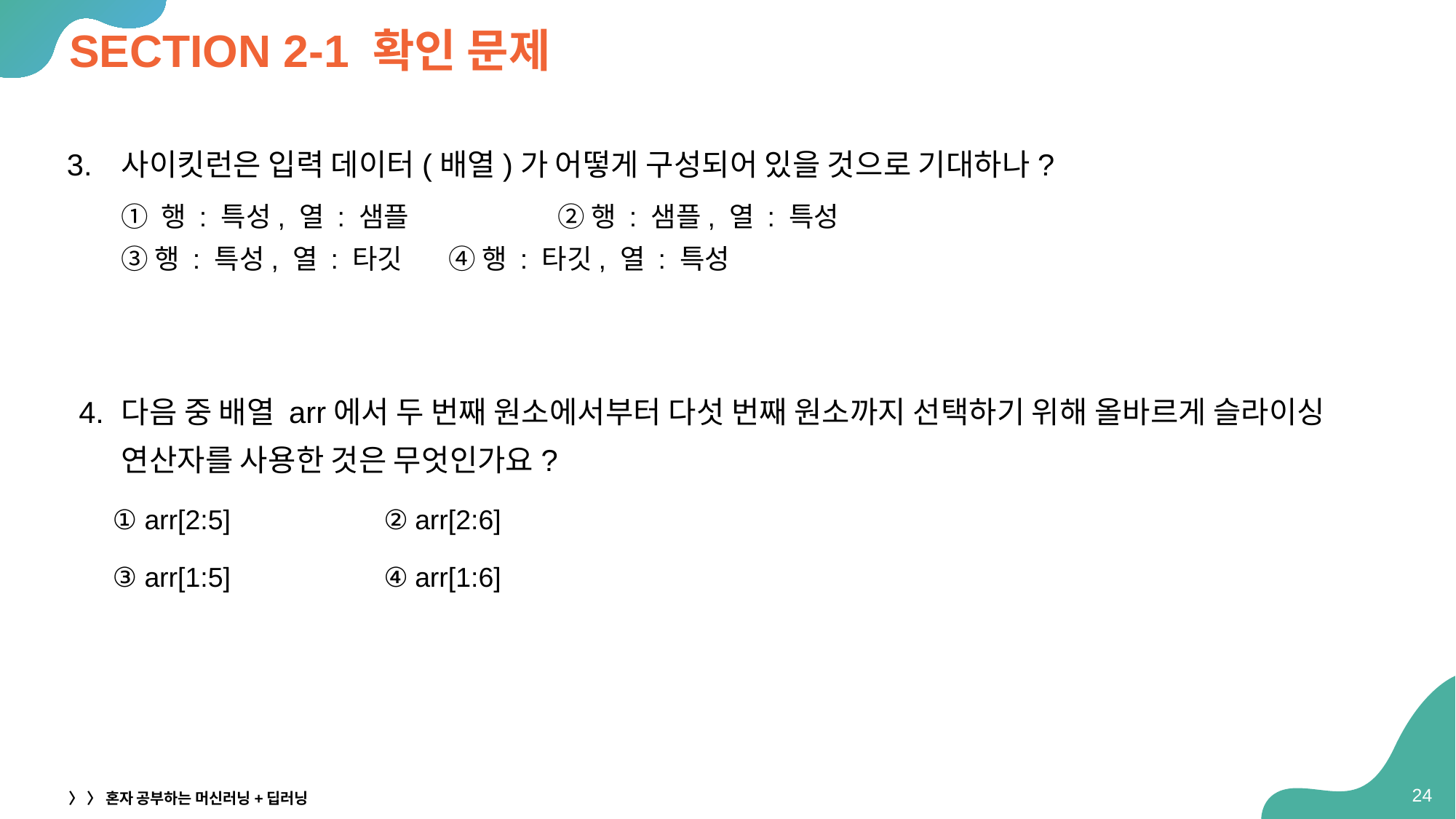

# SECTION 2-1 확인 문제
사이킷런은 입력 데이터(배열)가 어떻게 구성되어 있을 것으로 기대하나?
① 행 : 특성, 열 : 샘플		② 행 : 샘플, 열 : 특성
③ 행 : 특성, 열 : 타깃 	④ 행 : 타깃, 열 : 특성

다음 중 배열 arr에서 두 번째 원소에서부터 다섯 번째 원소까지 선택하기 위해 올바르게 슬라이싱 연산자를 사용한 것은 무엇인가요?
    ① arr[2:5]                    ② arr[2:6]
    ③ arr[1:5]                    ④ arr[1:6]
24
〉 〉 혼자 공부하는 머신러닝+딥러닝